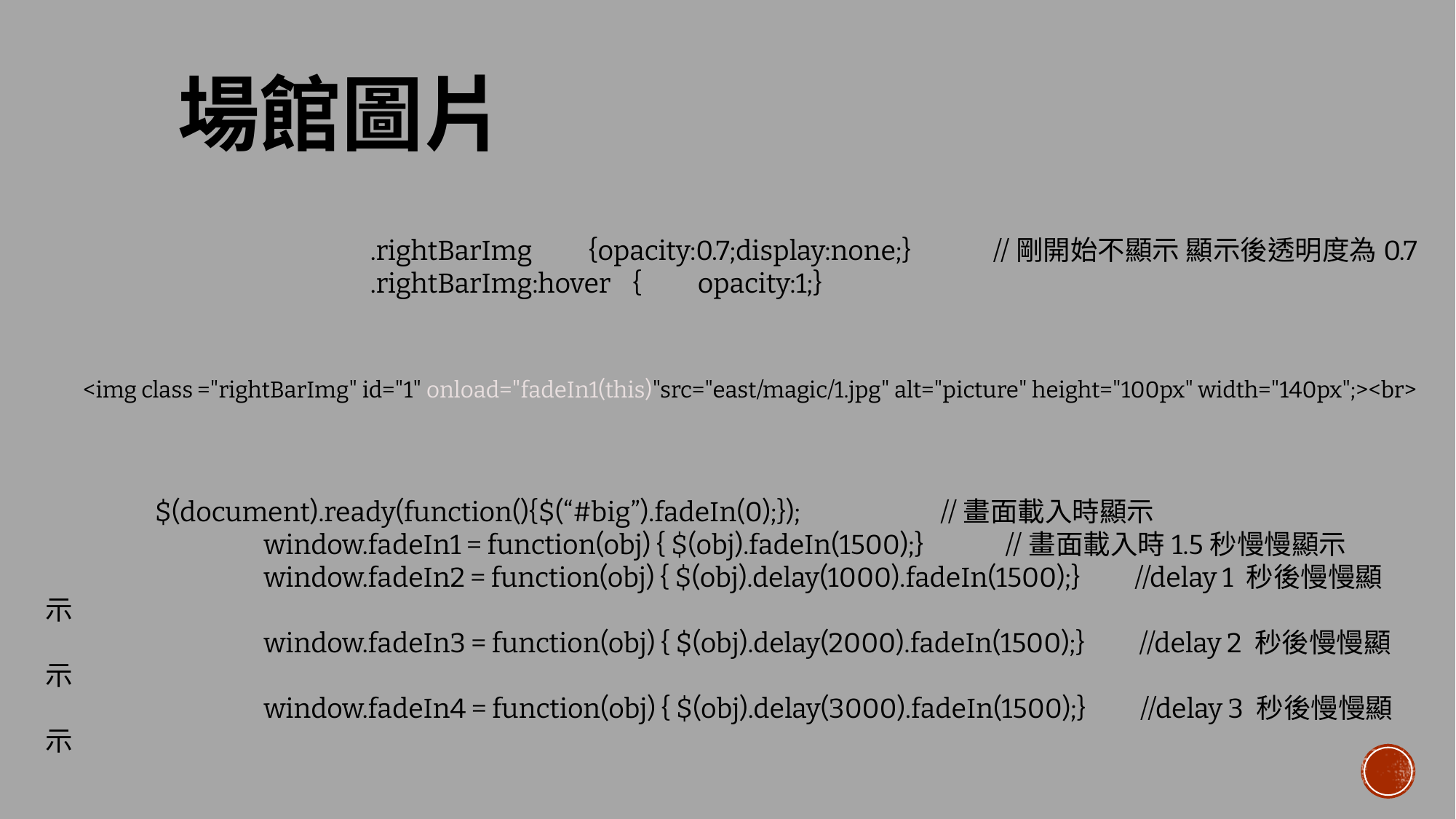

# 場館圖片
		.rightBarImg	{opacity:0.7;display:none;}               //剛開始不顯示 顯示後透明度為0.7
		.rightBarImg:hover    {	opacity:1;}
	<img class ="rightBarImg" id="1" onload="fadeIn1(this)"src="east/magic/1.jpg" alt="picture" height="100px" width="140px";><br>

	$(document).ready(function(){$(“#big”).fadeIn(0);});      	    //畫面載入時顯示
		window.fadeIn1 = function(obj) { $(obj).fadeIn(1500);}               //畫面載入時1.5秒慢慢顯示
 		window.fadeIn2 = function(obj) { $(obj).delay(1000).fadeIn(1500);}          //delay 1 秒後慢慢顯示
		window.fadeIn3 = function(obj) { $(obj).delay(2000).fadeIn(1500);}          //delay 2 秒後慢慢顯示
		window.fadeIn4 = function(obj) { $(obj).delay(3000).fadeIn(1500);}          //delay 3 秒後慢慢顯示